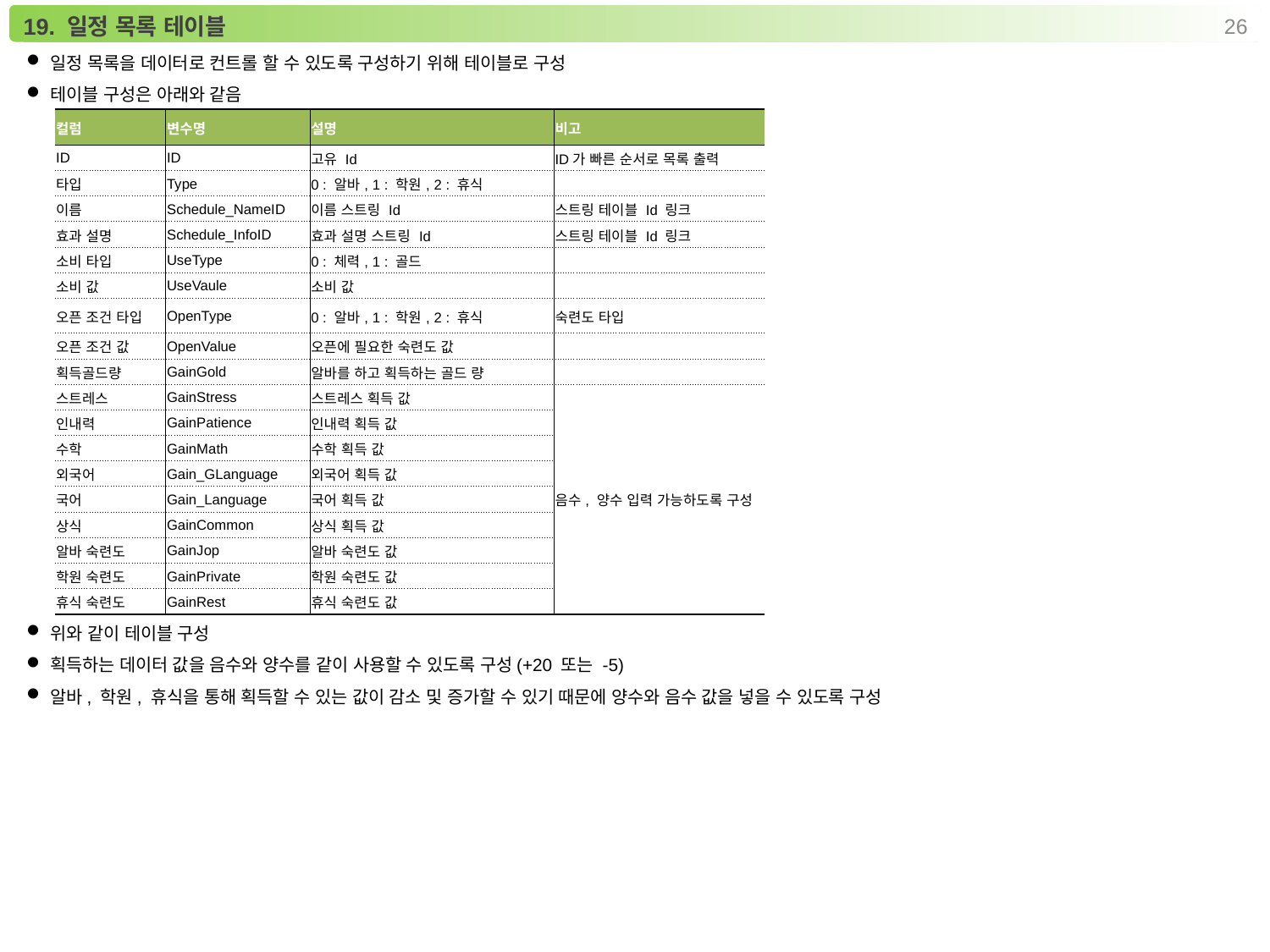

26
19. 일정 목록 테이블
일정 목록을 데이터로 컨트롤 할 수 있도록 구성하기 위해 테이블로 구성
테이블 구성은 아래와 같음

위와 같이 테이블 구성
획득하는 데이터 값을 음수와 양수를 같이 사용할 수 있도록 구성(+20 또는 -5)
알바, 학원, 휴식을 통해 획득할 수 있는 값이 감소 및 증가할 수 있기 때문에 양수와 음수 값을 넣을 수 있도록 구성
| 컬럼 | 변수명 | 설명 | 비고 |
| --- | --- | --- | --- |
| ID | ID | 고유 Id | ID가 빠른 순서로 목록 출력 |
| 타입 | Type | 0 : 알바, 1 : 학원, 2 : 휴식 |  |
| 이름 | Schedule\_NameID | 이름 스트링 Id | 스트링 테이블 Id 링크 |
| 효과 설명 | Schedule\_InfoID | 효과 설명 스트링 Id | 스트링 테이블 Id 링크 |
| 소비 타입 | UseType | 0 : 체력, 1 : 골드 |  |
| 소비 값 | UseVaule | 소비 값 |  |
| 오픈 조건 타입 | OpenType | 0 : 알바, 1 : 학원, 2 : 휴식 | 숙련도 타입 |
| 오픈 조건 값 | OpenValue | 오픈에 필요한 숙련도 값 |  |
| 획득골드량 | GainGold | 알바를 하고 획득하는 골드 량 |  |
| 스트레스 | GainStress | 스트레스 획득 값 | 음수, 양수 입력 가능하도록 구성 |
| 인내력 | GainPatience | 인내력 획득 값 |  |
| 수학 | GainMath | 수학 획득 값 |  |
| 외국어 | Gain\_GLanguage | 외국어 획득 값 |  |
| 국어 | Gain\_Language | 국어 획득 값 |  |
| 상식 | GainCommon | 상식 획득 값 |  |
| 알바 숙련도 | GainJop | 알바 숙련도 값 |  |
| 학원 숙련도 | GainPrivate | 학원 숙련도 값 |  |
| 휴식 숙련도 | GainRest | 휴식 숙련도 값 |  |